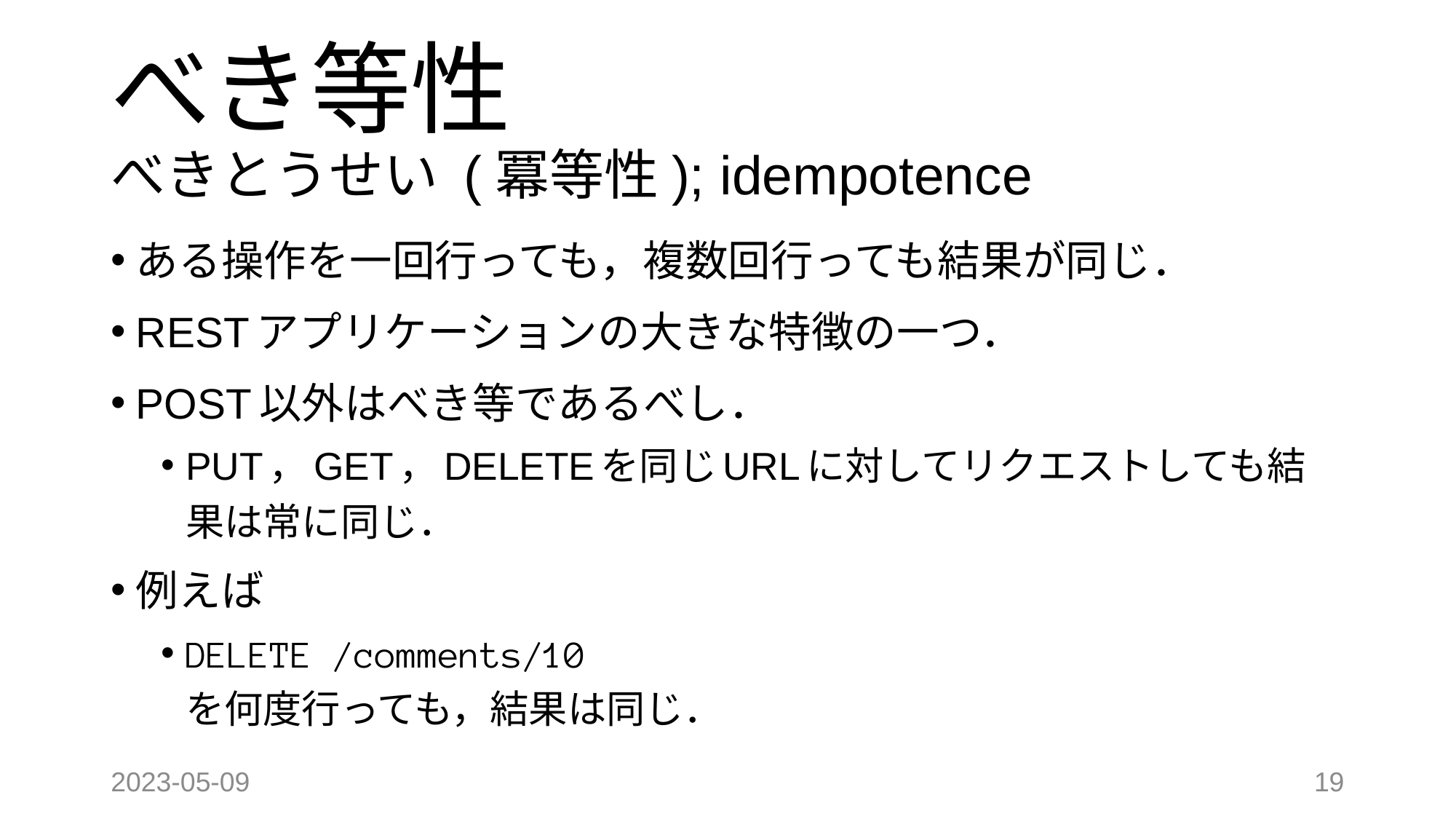

# べき等性 べきとうせい (冪等性); idempotence
ある操作を一回行っても，複数回行っても結果が同じ．
RESTアプリケーションの大きな特徴の一つ．
POST以外はべき等であるべし．
PUT，GET，DELETEを同じURLに対してリクエストしても結果は常に同じ．
例えば
DELETE /comments/10
を何度行っても，結果は同じ．
2023-05-09
19